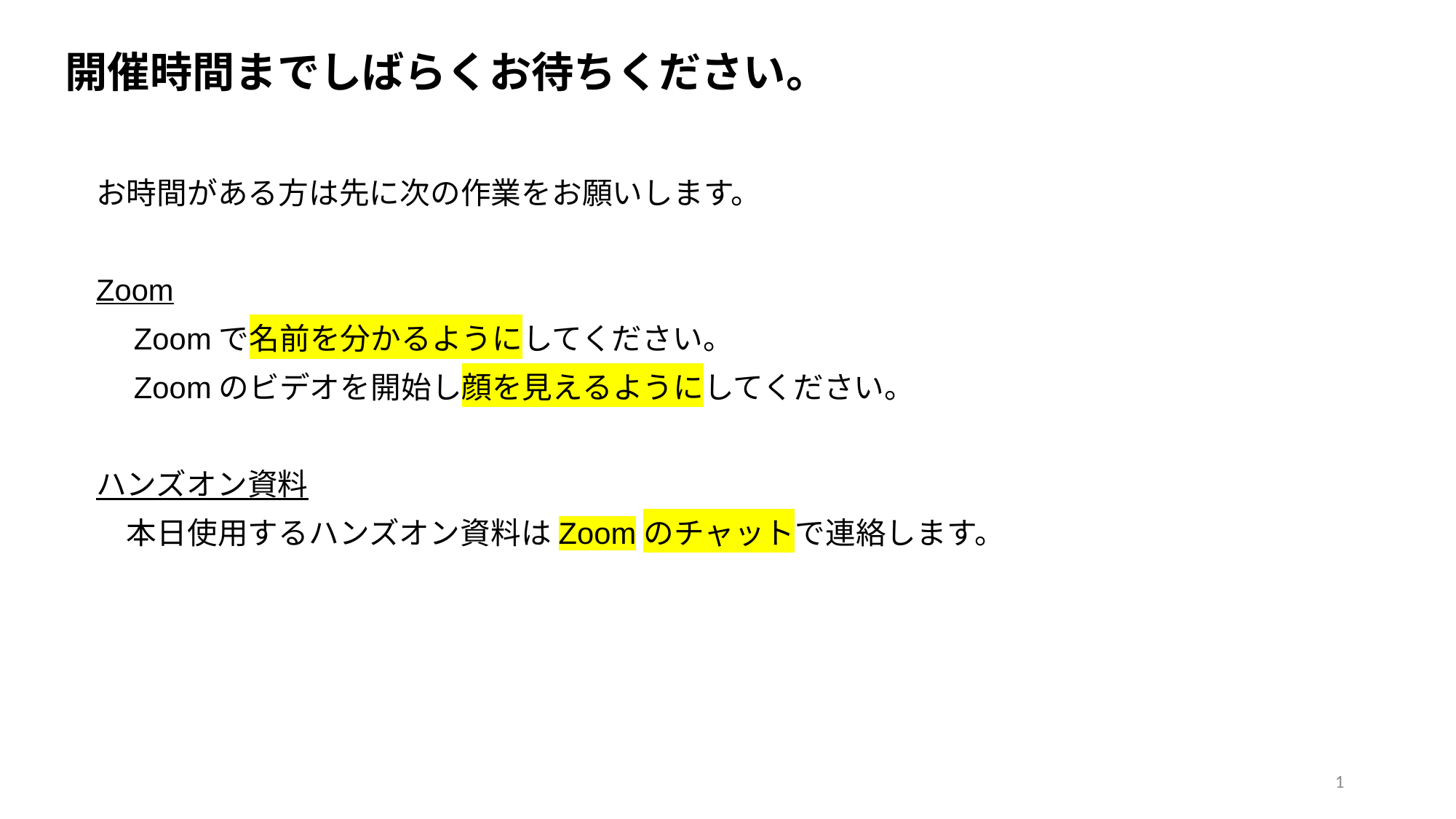

開催時間までしばらくお待ちください。
お時間がある方は先に次の作業をお願いします。

Zoom
　Zoomで名前を分かるようにしてください。
　Zoomのビデオを開始し顔を見えるようにしてください。

ハンズオン資料
　本日使用するハンズオン資料はZoomのチャットで連絡します。

1